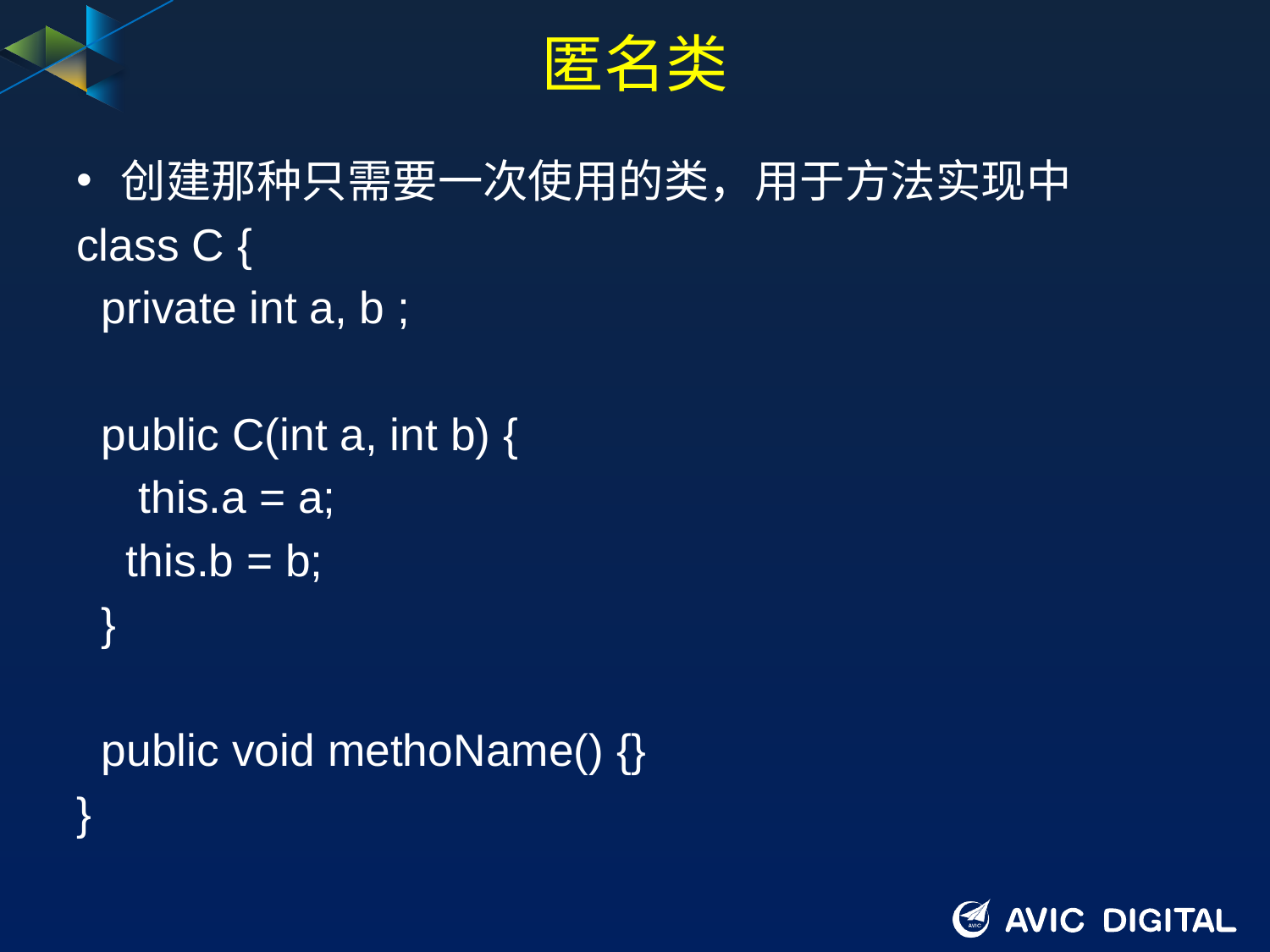

# 匿名类
创建那种只需要一次使用的类，用于方法实现中
class C {
  private int a, b ;

  public C(int a, int b) {
     this.a = a;
    this.b = b;
  }

  public void methoName() {}
}